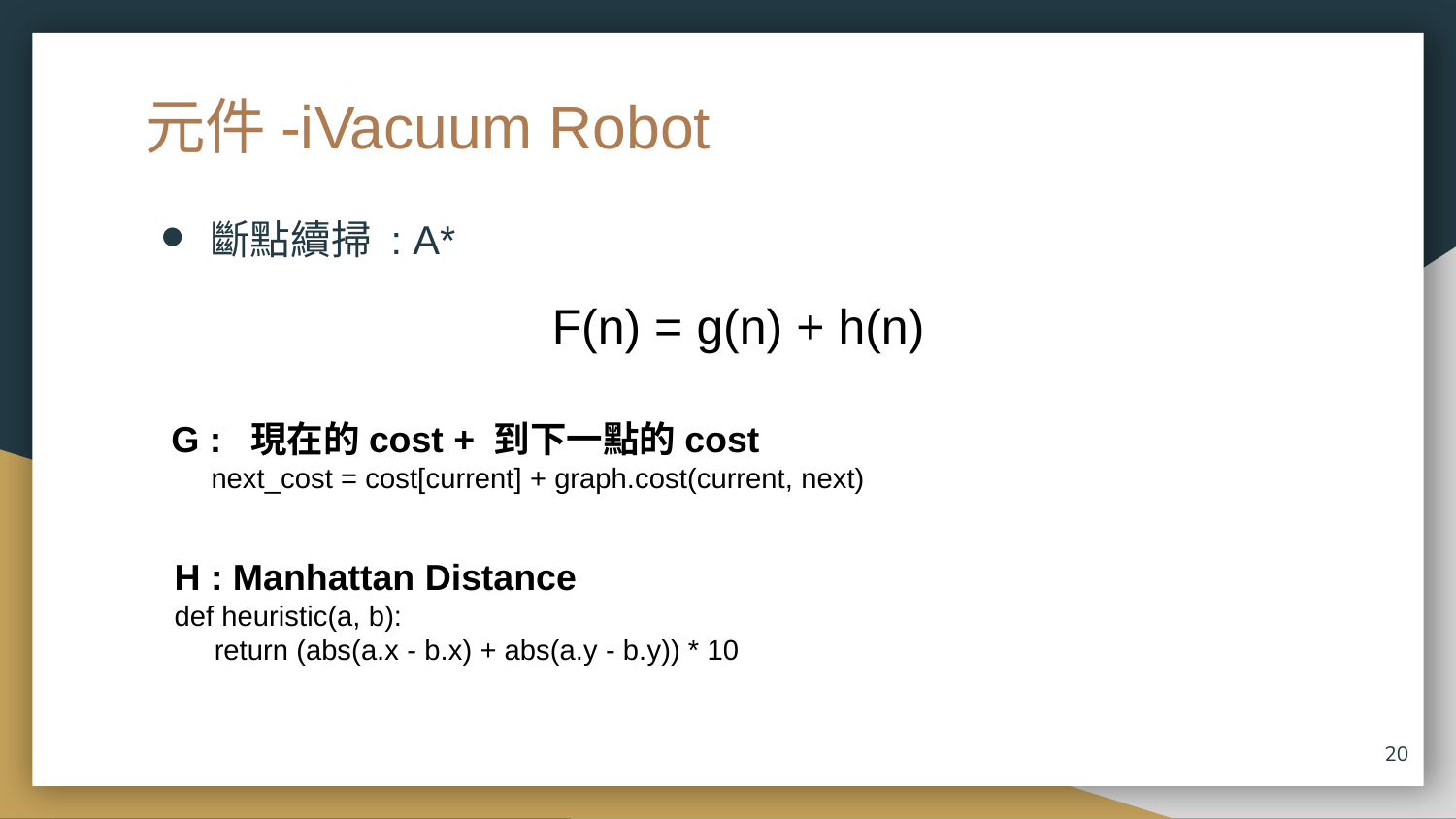

# 元件-iVacuum Robot
斷點續掃 : A*

F(n) = g(n) + h(n)
G :  現在的cost + 到下一點的cost
     next_cost = cost[current] + graph.cost(current, next)
H : Manhattan Distance
def heuristic(a, b):
     return (abs(a.x - b.x) + abs(a.y - b.y)) * 10
20